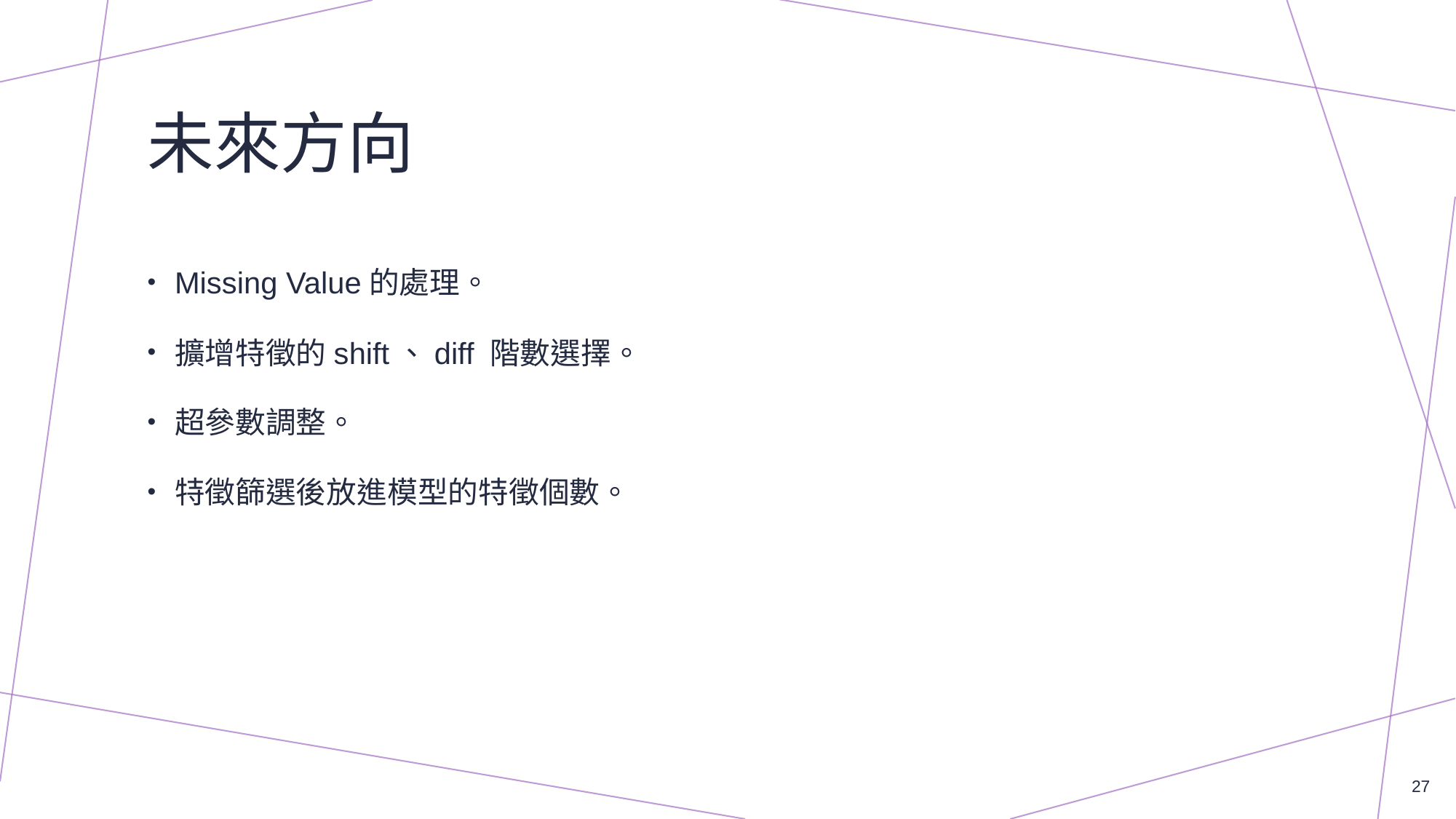

# 未來方向
Missing Value的處理。
擴增特徵的shift、diff 階數選擇。
超參數調整。
特徵篩選後放進模型的特徵個數。
27